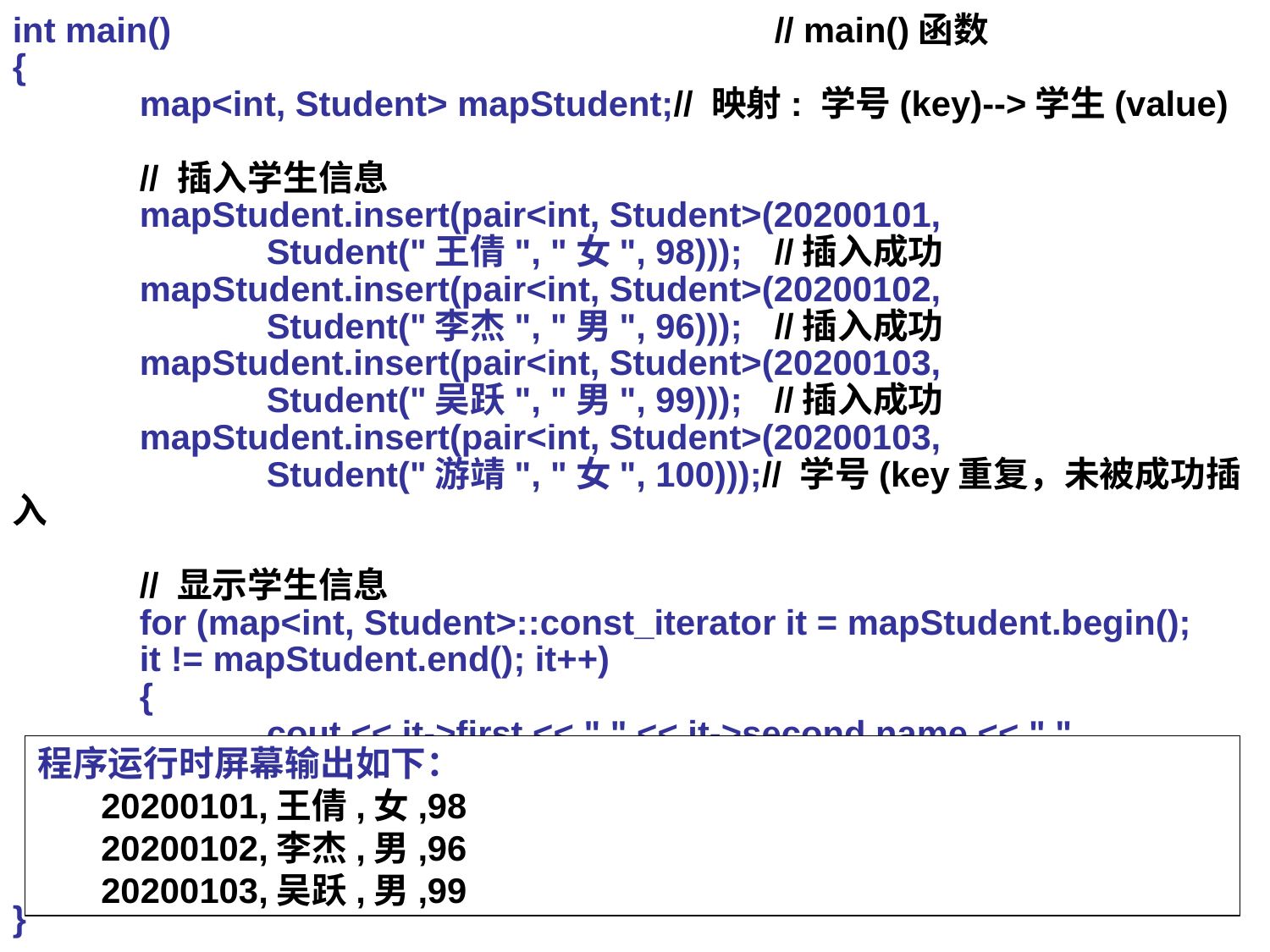

int main()					// main()函数
{
	map<int, Student> mapStudent;// 映射: 学号(key)-->学生(value)

	// 插入学生信息
	mapStudent.insert(pair<int, Student>(20200101,
		Student("王倩", "女", 98)));	//插入成功
	mapStudent.insert(pair<int, Student>(20200102,
		Student("李杰", "男", 96)));	//插入成功
	mapStudent.insert(pair<int, Student>(20200103,
		Student("吴跃", "男", 99)));	//插入成功
	mapStudent.insert(pair<int, Student>(20200103,
		Student("游靖", "女", 100)));// 学号(key重复，未被成功插入

	// 显示学生信息
	for (map<int, Student>::const_iterator it = mapStudent.begin();	it != mapStudent.end(); it++)
	{
		cout << it->first << "," << it->second.name << ","
		<< it->second.sex << "," << it->second.score << endl;
	}

	return 0;				// 返回操作系统
}
程序运行时屏幕输出如下：
20200101,王倩,女,98
20200102,李杰,男,96
20200103,吴跃,男,99